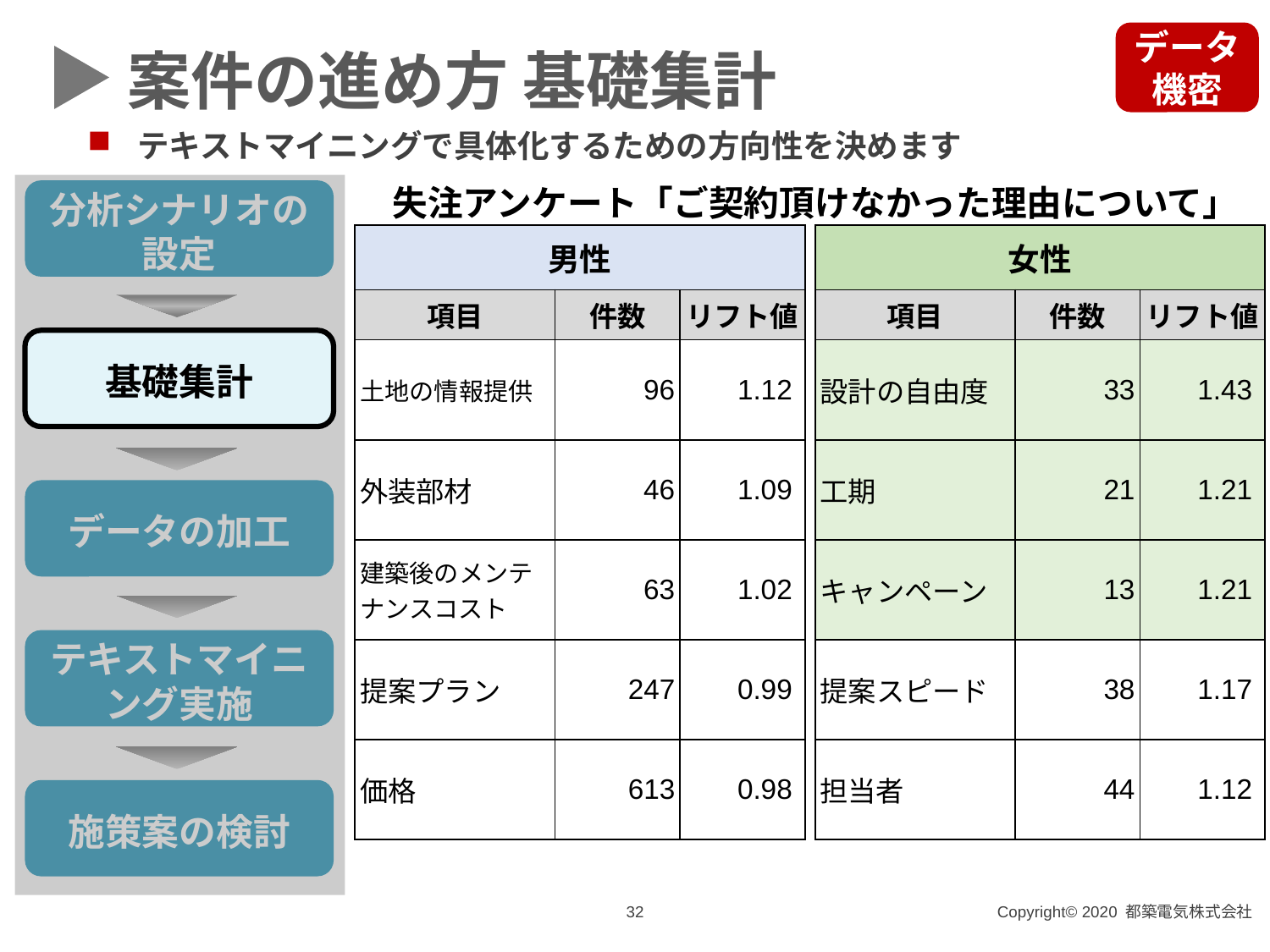

データ機密
案件の進め方 基礎集計

テキストマイニングで具体化するための方向性を決めます

分析シナリオの
設定

基礎集計

データの加工

テキストマイニング実施

施策案の検討
失注アンケート「ご契約頂けなかった理由について」
| 男性 |  |  |
| --- | --- | --- |
| 項目 | 件数 | リフト値 |
| 土地の情報提供 | 96 | 1.12 |
| 外装部材 | 46 | 1.09 |
| 建築後のメンテナンスコスト | 63 | 1.02 |
| 提案プラン | 247 | 0.99 |
| 価格 | 613 | 0.98 |
| 女性 |  |  |
| --- | --- | --- |
| 項目 | 件数 | リフト値 |
| 設計の自由度 | 33 | 1.43 |
| 工期 | 21 | 1.21 |
| キャンペーン | 13 | 1.21 |
| 提案スピード | 38 | 1.17 |
| 担当者 | 44 | 1.12 |
32
Copyright© 2020 都築電気株式会社